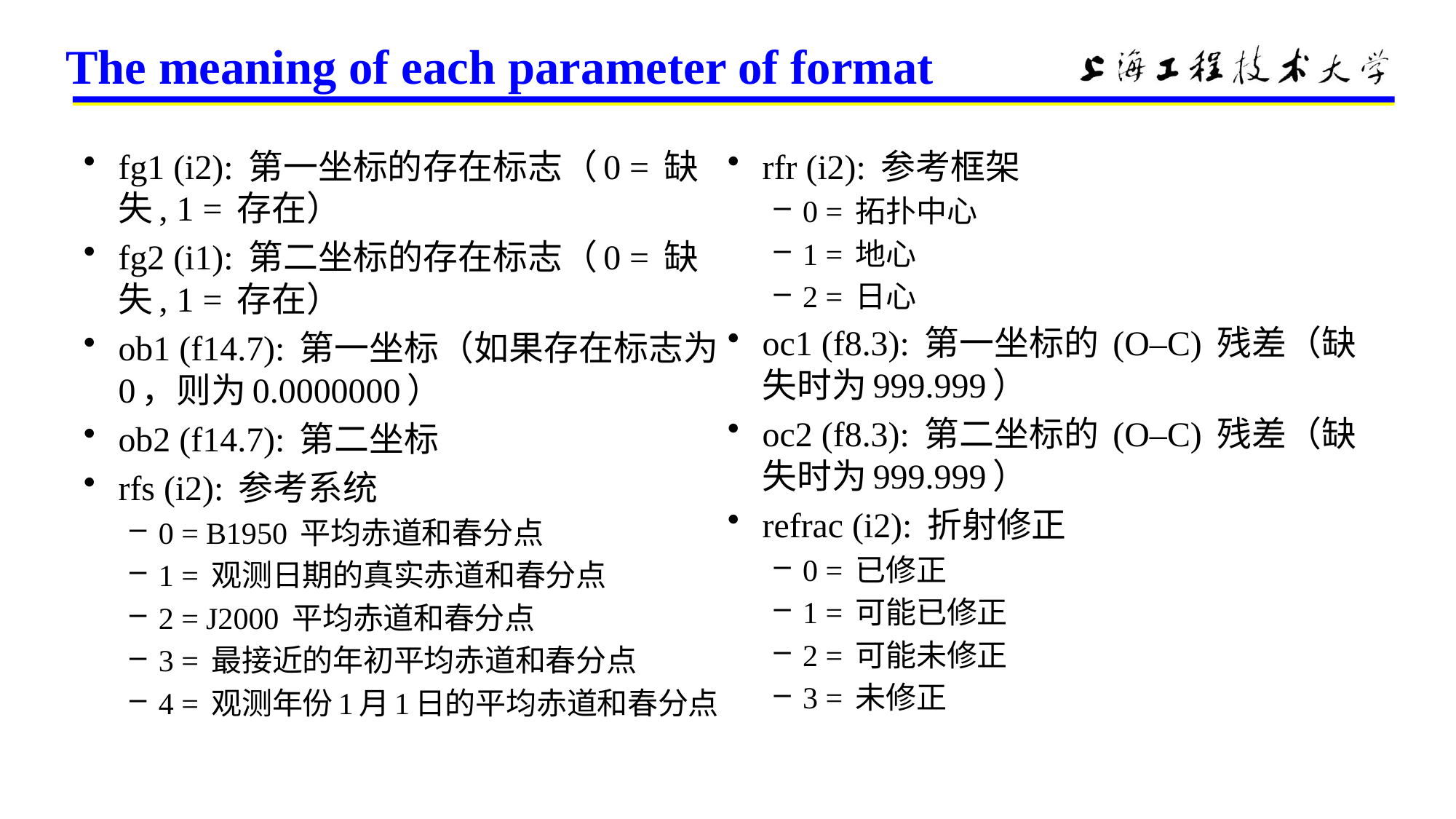

# The meaning of each parameter of format
fg1 (i2): 第一坐标的存在标志（0 = 缺失, 1 = 存在）
fg2 (i1): 第二坐标的存在标志（0 = 缺失, 1 = 存在）
ob1 (f14.7): 第一坐标（如果存在标志为0，则为0.0000000）
ob2 (f14.7): 第二坐标
rfs (i2): 参考系统
0 = B1950 平均赤道和春分点
1 = 观测日期的真实赤道和春分点
2 = J2000 平均赤道和春分点
3 = 最接近的年初平均赤道和春分点
4 = 观测年份1月1日的平均赤道和春分点
rfr (i2): 参考框架
0 = 拓扑中心
1 = 地心
2 = 日心
oc1 (f8.3): 第一坐标的 (O–C) 残差（缺失时为999.999）
oc2 (f8.3): 第二坐标的 (O–C) 残差（缺失时为999.999）
refrac (i2): 折射修正
0 = 已修正
1 = 可能已修正
2 = 可能未修正
3 = 未修正